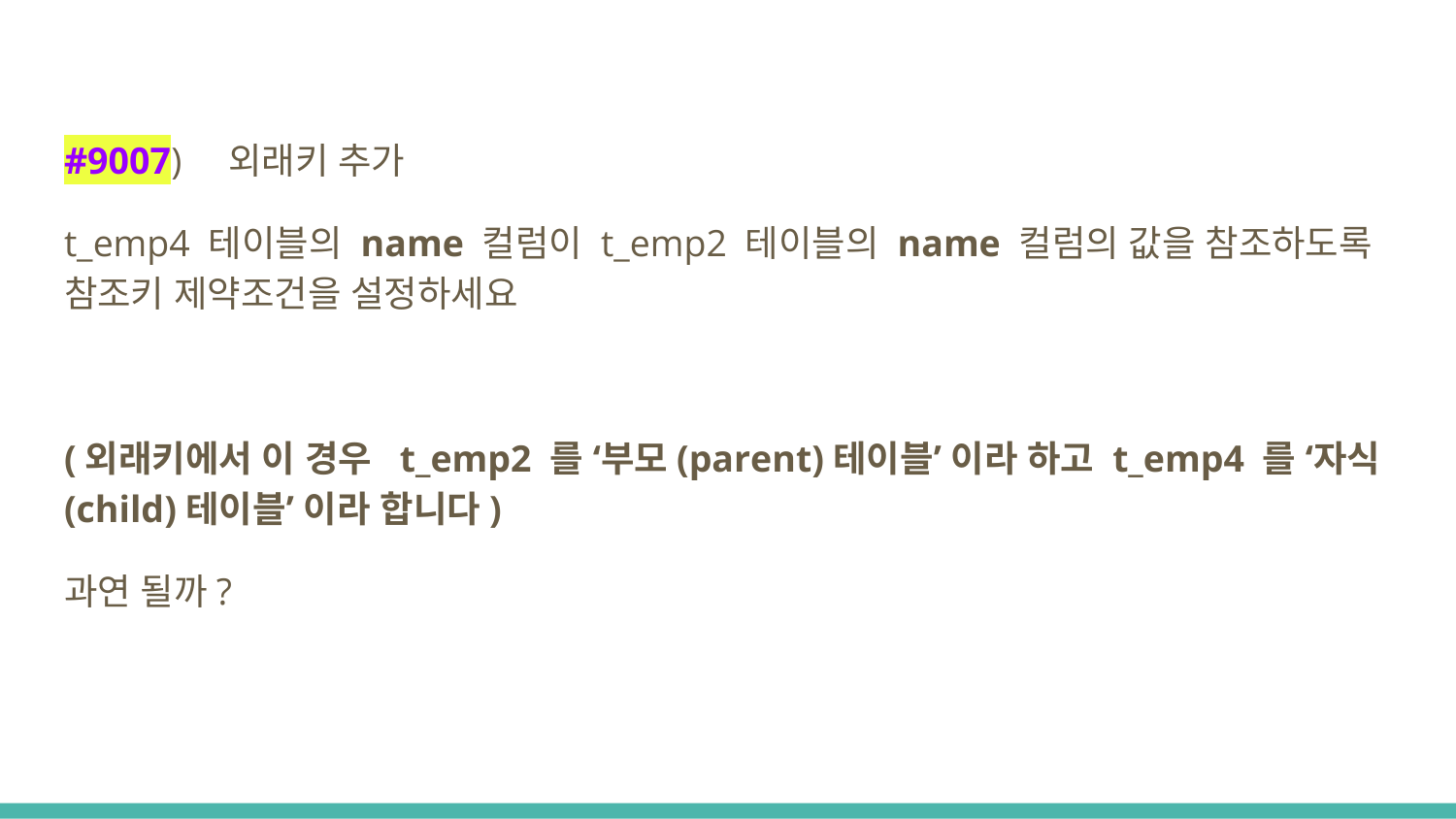

#9007)    외래키 추가
t_emp4 테이블의 name 컬럼이 t_emp2 테이블의 name 컬럼의 값을 참조하도록 참조키 제약조건을 설정하세요

(외래키에서 이 경우  t_emp2 를 ‘부모(parent)테이블’ 이라 하고 t_emp4 를 ‘자식(child)테이블’ 이라 합니다)
과연 될까?